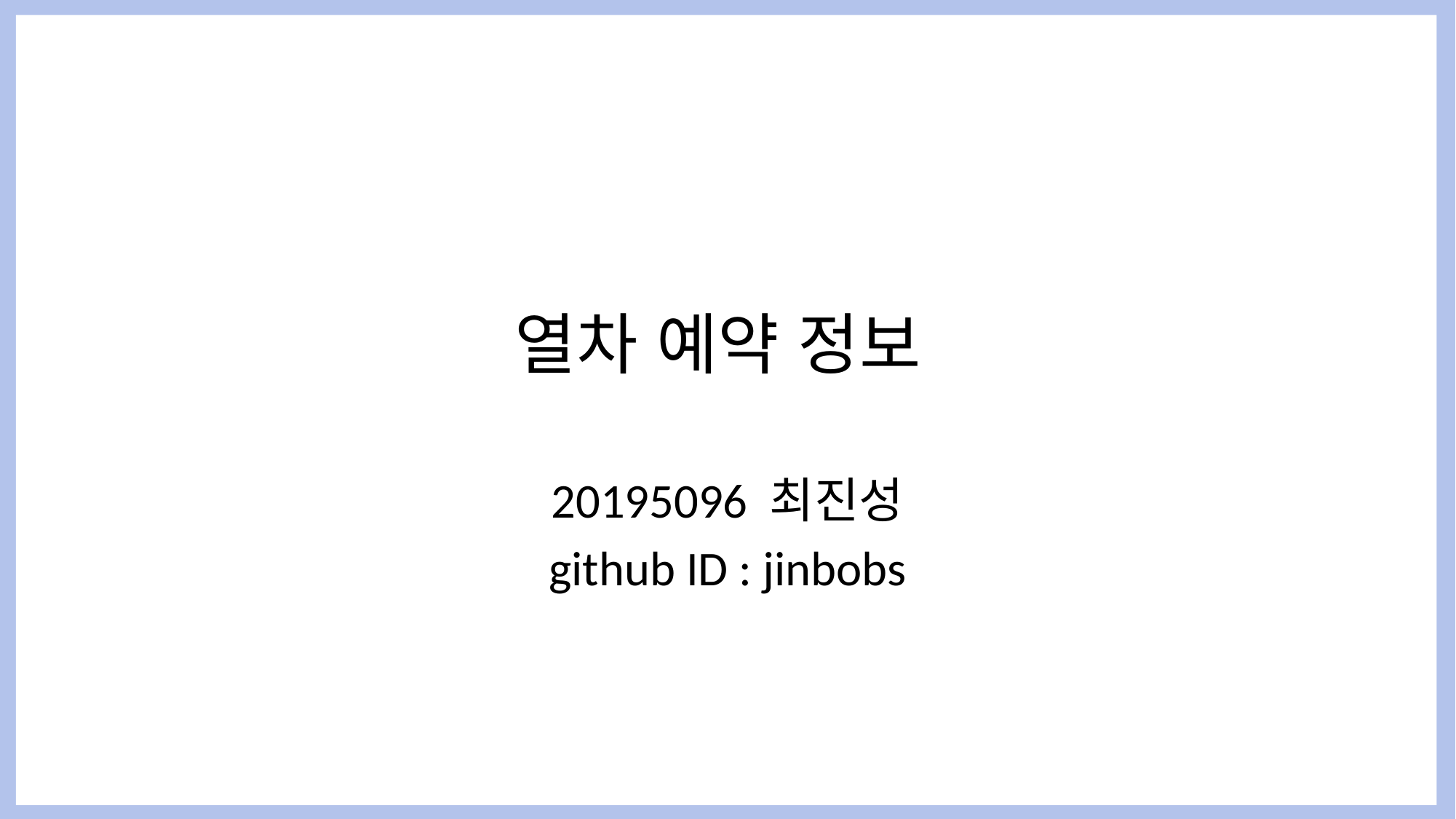

# 열차 예약 정보
20195096 	최진성
github ID : jinbobs